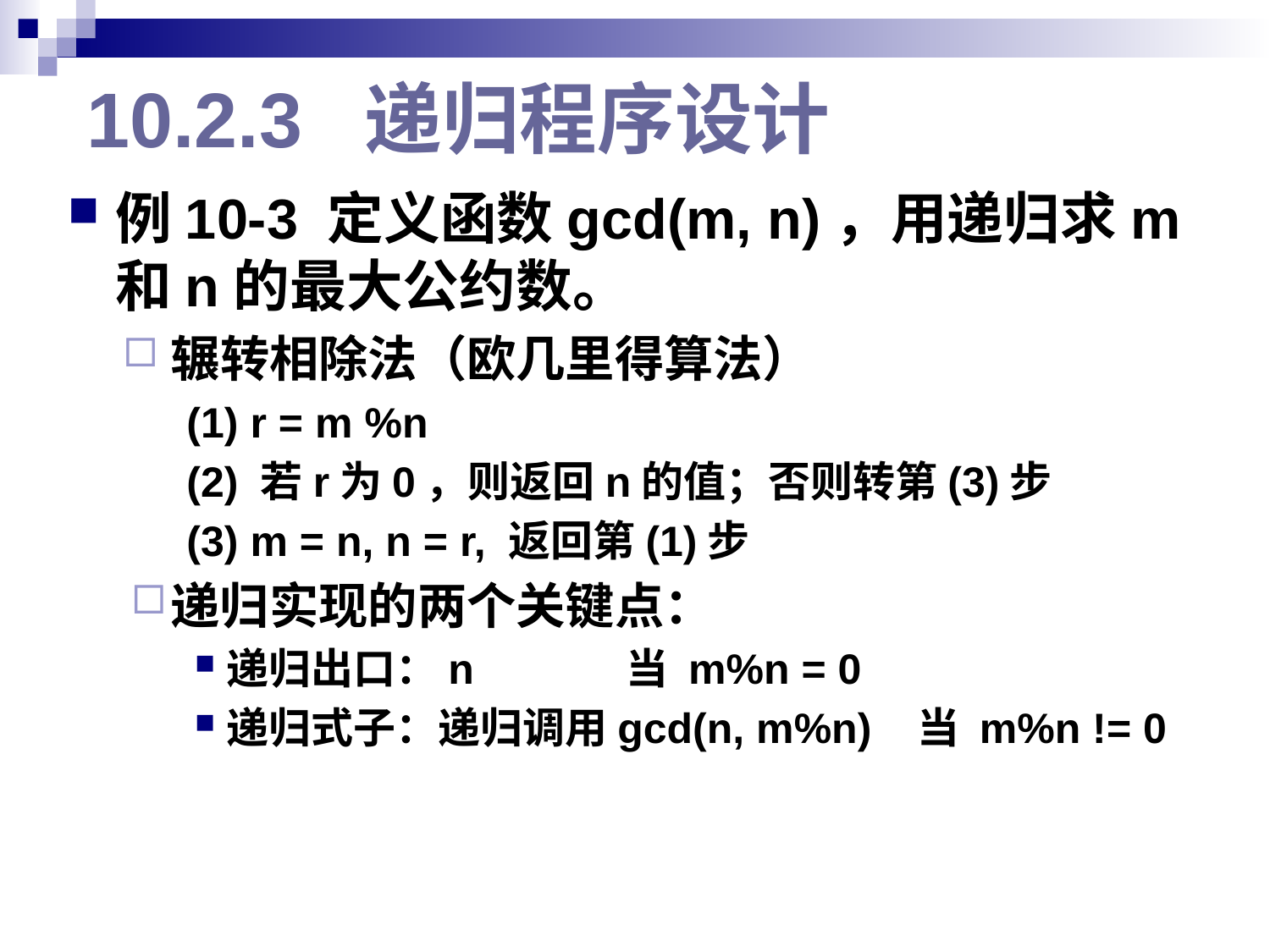

# 10.2.3  递归程序设计
例10-3 定义函数gcd(m, n)，用递归求m和n的最大公约数。
辗转相除法（欧几里得算法）
(1) r = m %n
(2) 若r为0，则返回n的值；否则转第(3)步
(3) m = n, n = r, 返回第(1)步
递归实现的两个关键点：
递归出口：n            当 m%n = 0
递归式子：递归调用gcd(n, m%n)   当 m%n != 0